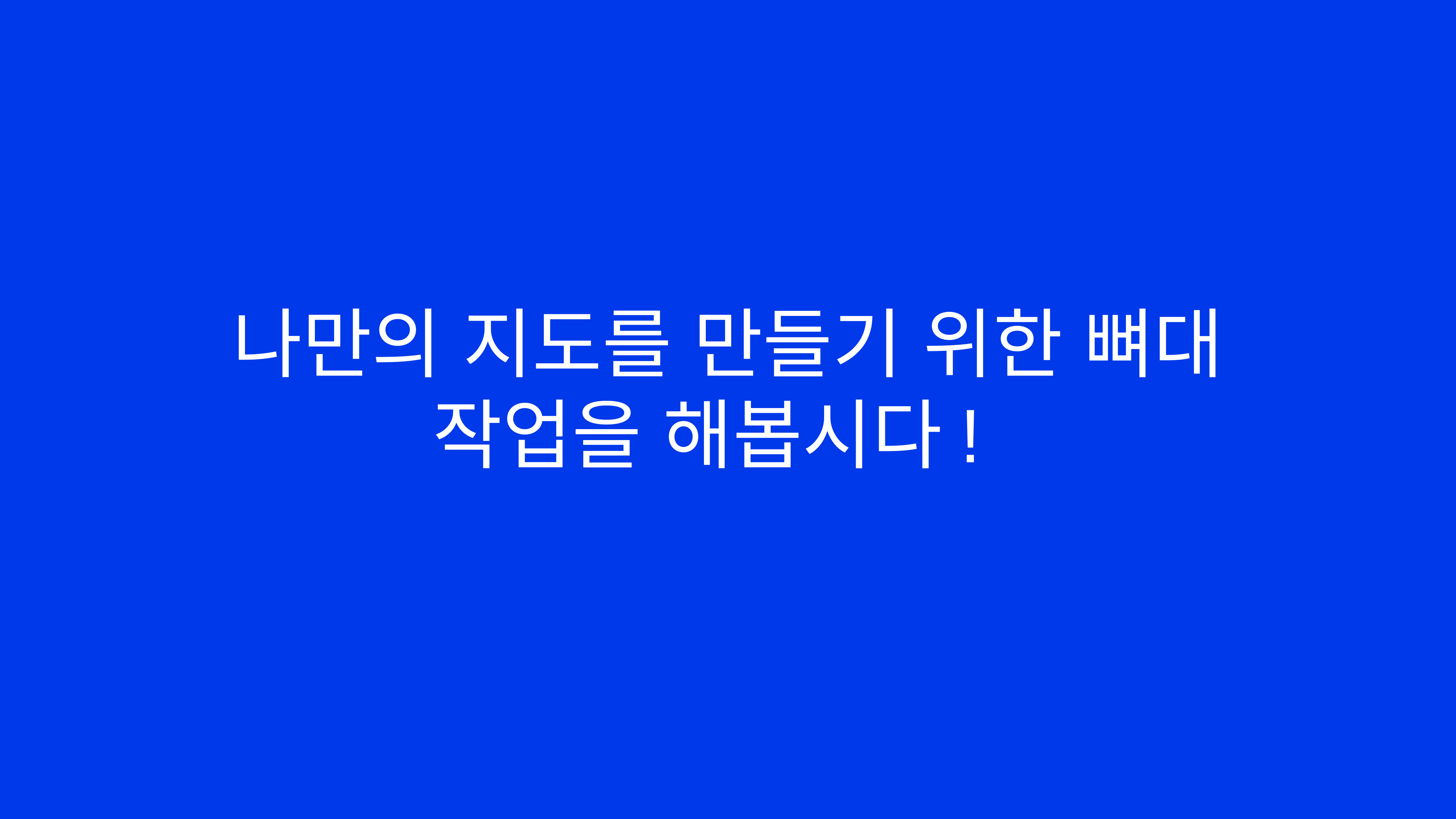

나만의 지도를 만들기 위한 뼈대 작업을 해봅시다!